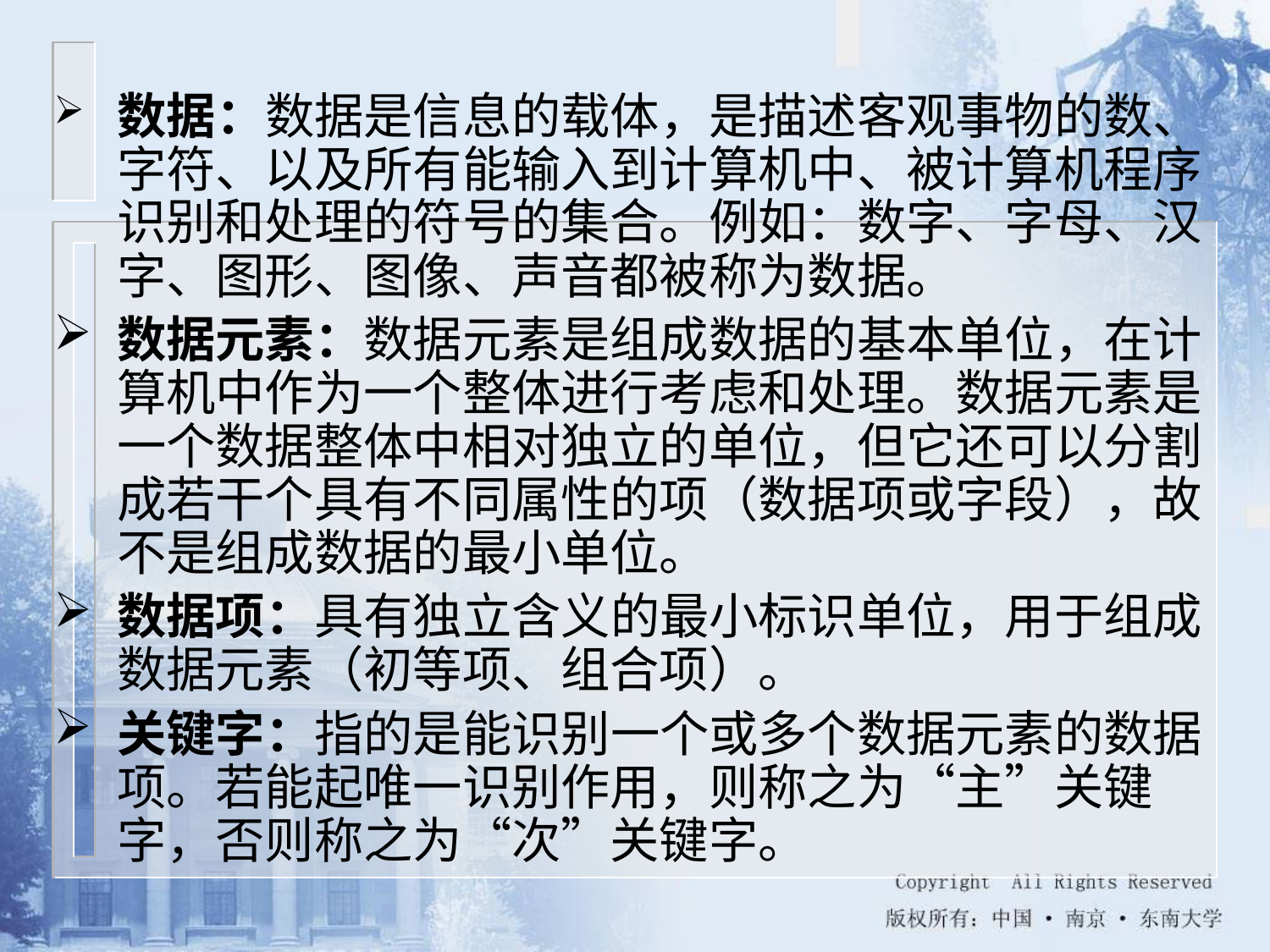

数据：数据是信息的载体，是描述客观事物的数、字符、以及所有能输入到计算机中、被计算机程序识别和处理的符号的集合。例如：数字、字母、汉字、图形、图像、声音都被称为数据。
数据元素：数据元素是组成数据的基本单位，在计算机中作为一个整体进行考虑和处理。数据元素是一个数据整体中相对独立的单位，但它还可以分割成若干个具有不同属性的项（数据项或字段），故不是组成数据的最小单位。
数据项：具有独立含义的最小标识单位，用于组成数据元素（初等项、组合项）。
关键字：指的是能识别一个或多个数据元素的数据项。若能起唯一识别作用，则称之为“主”关键字，否则称之为“次”关键字。